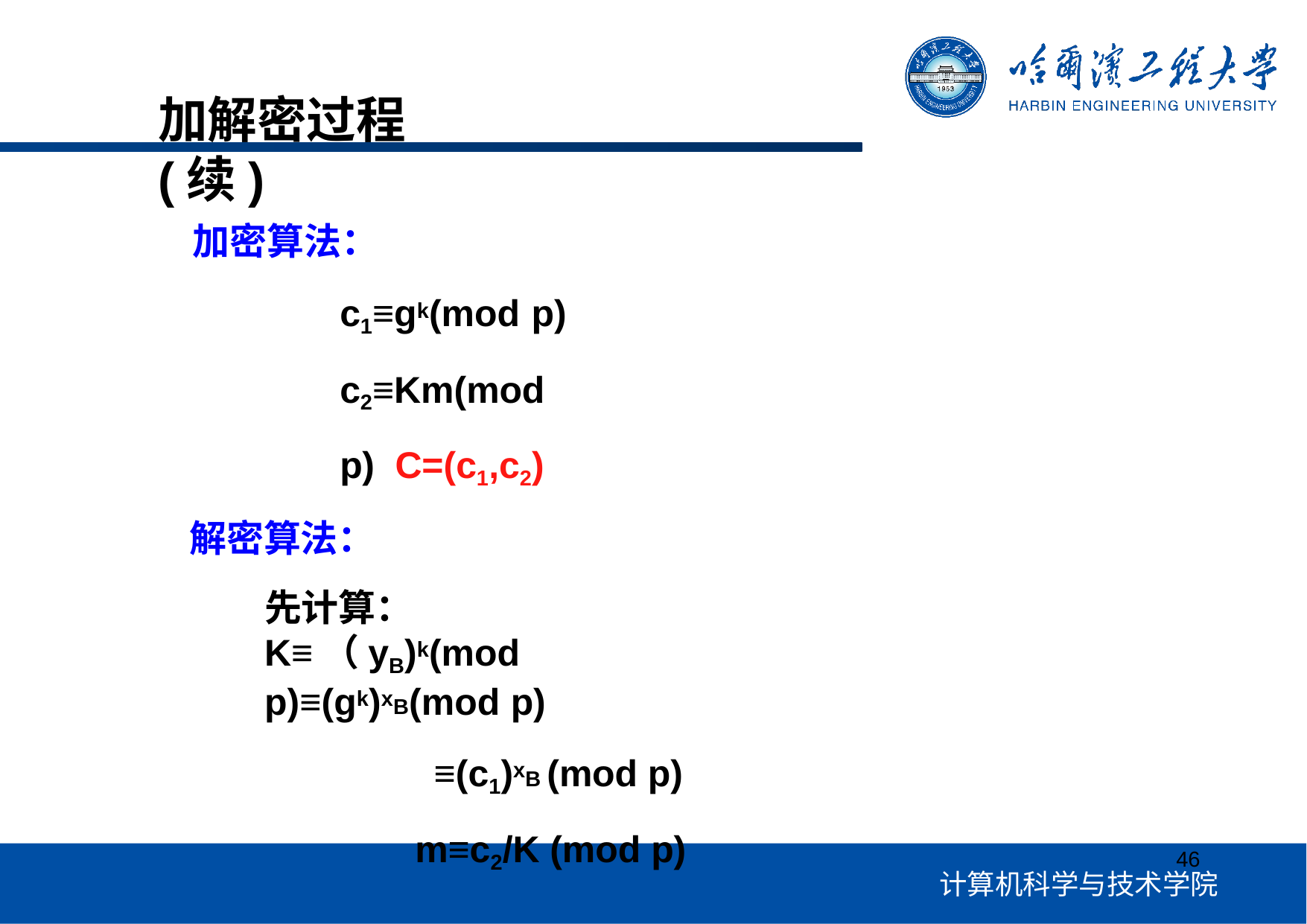

# 加解密过程(续)
加密算法：
c1≡gk(mod p)  c2≡Km(mod p)  C=(c1,c2)
解密算法：
先计算：K≡（yB)k(mod p)≡(gk)xB(mod p)
≡(c1)xB (mod p)  m≡c2/K (mod p)
46